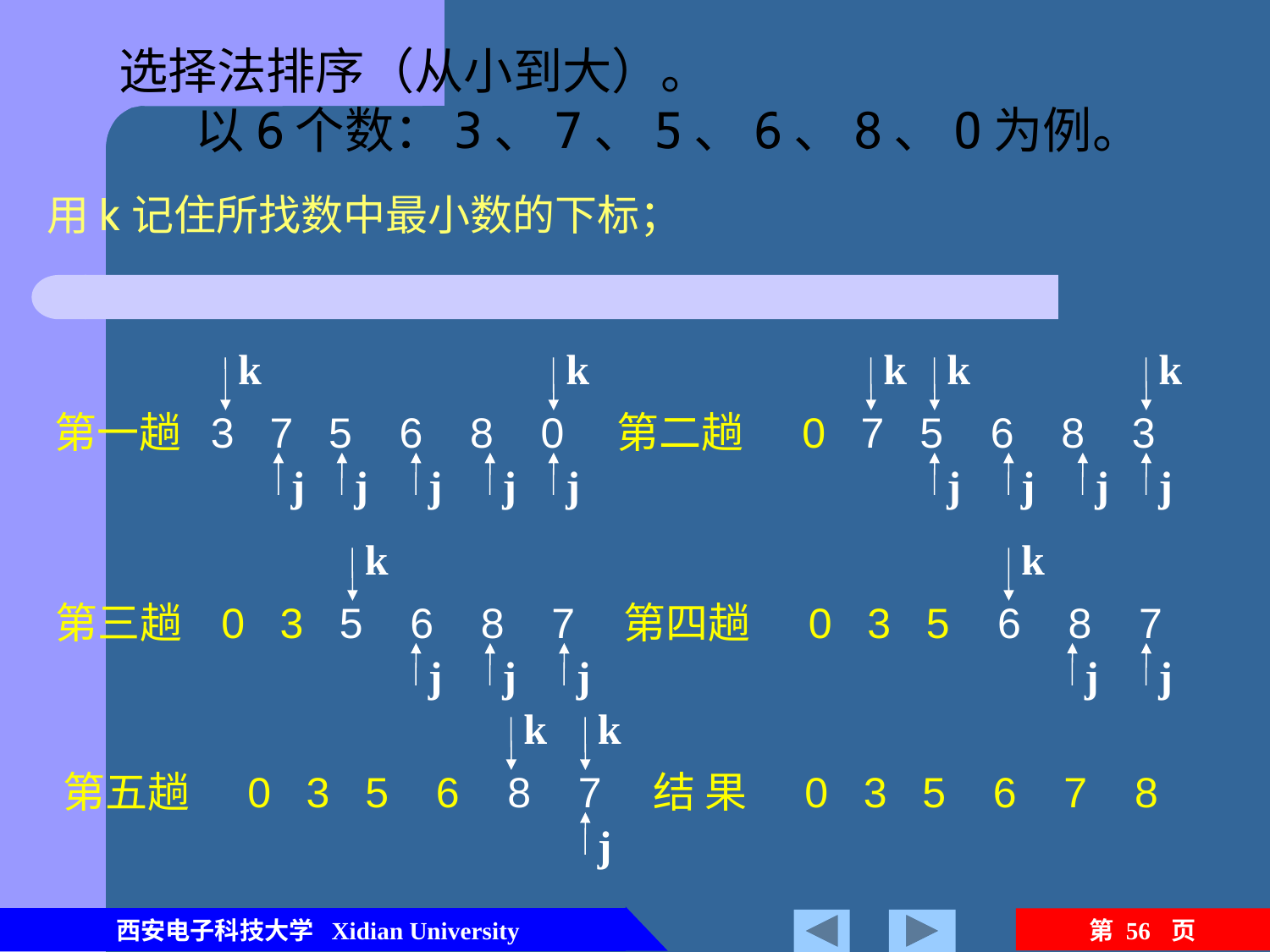

选择法排序（从小到大）。
       以6个数：3、7、5、6、8、0为例。
用k记住所找数中最小数的下标；
k

j
第一趟  3   7   5    6    8    0
k

k

j
第二趟     0   7   5    6    8    3
k

k

j

j

j

j

j

j

j
k

j
第三趟   0   3   5    6    8    7
k

j
 第四趟     0   3   5    6    8    7

j

j

j
k

j
 第五趟     0   3   5    6    8    7
k

 结 果     0   3   5    6    7    8